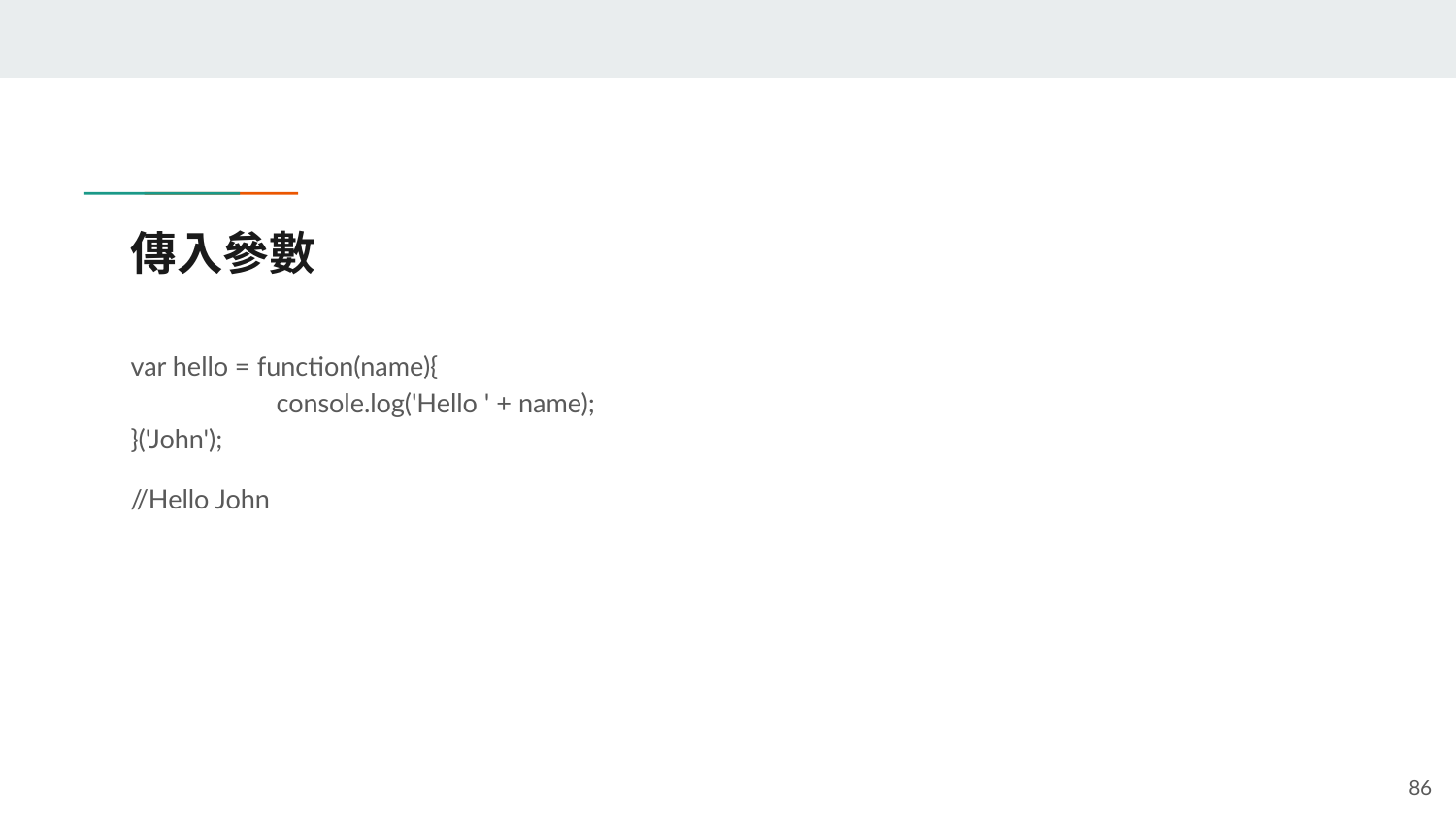

# 傳入參數
var hello = function(name){
	console.log('Hello ' + name);
}('John');
//Hello John
86